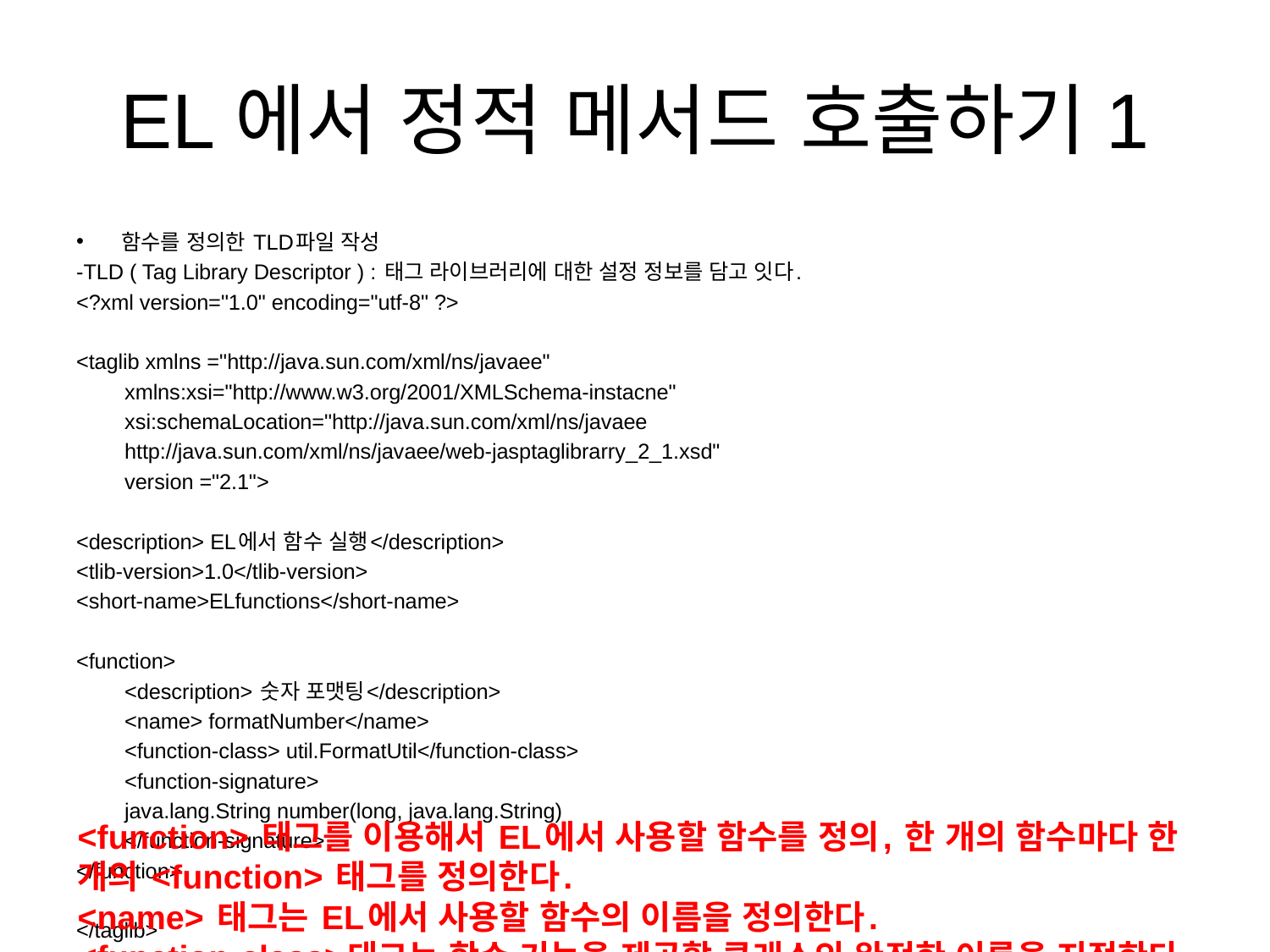

# EL에서 정적 메서드 호출하기1
함수를 정의한 TLD파일 작성
-TLD ( Tag Library Descriptor ) : 태그 라이브러리에 대한 설정 정보를 담고 잇다.
<?xml version="1.0" encoding="utf-8" ?>

<taglib xmlns ="http://java.sun.com/xml/ns/javaee"
	xmlns:xsi="http://www.w3.org/2001/XMLSchema-instacne"
	xsi:schemaLocation="http://java.sun.com/xml/ns/javaee
		http://java.sun.com/xml/ns/javaee/web-jasptaglibrarry_2_1.xsd"
	version ="2.1">

<description> EL에서 함수 실행</description>
<tlib-version>1.0</tlib-version>
<short-name>ELfunctions</short-name>

<function>
	<description> 숫자 포맷팅</description>
	<name> formatNumber</name>
	<function-class> util.FormatUtil</function-class>
	<function-signature>
		java.lang.String number(long, java.lang.String)
	</function-signature>
</function>

</taglib>

<function> 태그를 이용해서 EL에서 사용할 함수를 정의, 한 개의 함수마다 한 개의 <function> 태그를 정의한다.
<name> 태그는 EL에서 사용할 함수의 이름을 정의한다.
<function-class>태그는 함수 기능을 제공할 클래스의 완전한 이름을 지정한다.
<function-signature> 태그는 함수 기능을 실행할 메서드를 지정한다. 리턴 타입과 파라미터 타입은 완전한 클래스 이름을 적는다.